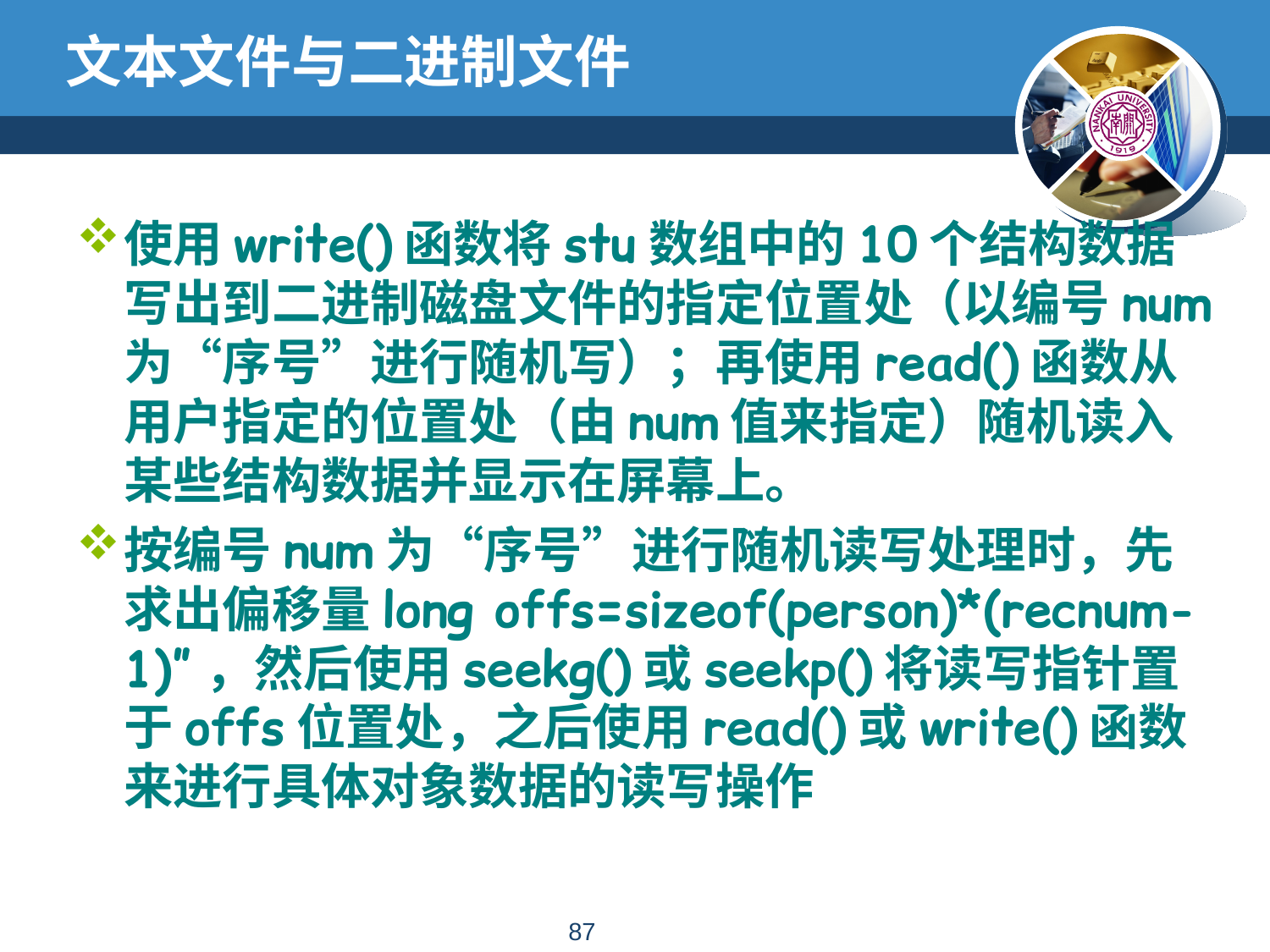

# 文本文件与二进制文件
使用write()函数将stu数组中的10个结构数据写出到二进制磁盘文件的指定位置处（以编号num为“序号”进行随机写）；再使用read()函数从用户指定的位置处（由num值来指定）随机读入某些结构数据并显示在屏幕上。
按编号num为“序号”进行随机读写处理时，先求出偏移量long offs=sizeof(person)*(recnum-1)”，然后使用seekg()或seekp()将读写指针置于offs位置处，之后使用read()或write()函数来进行具体对象数据的读写操作
87